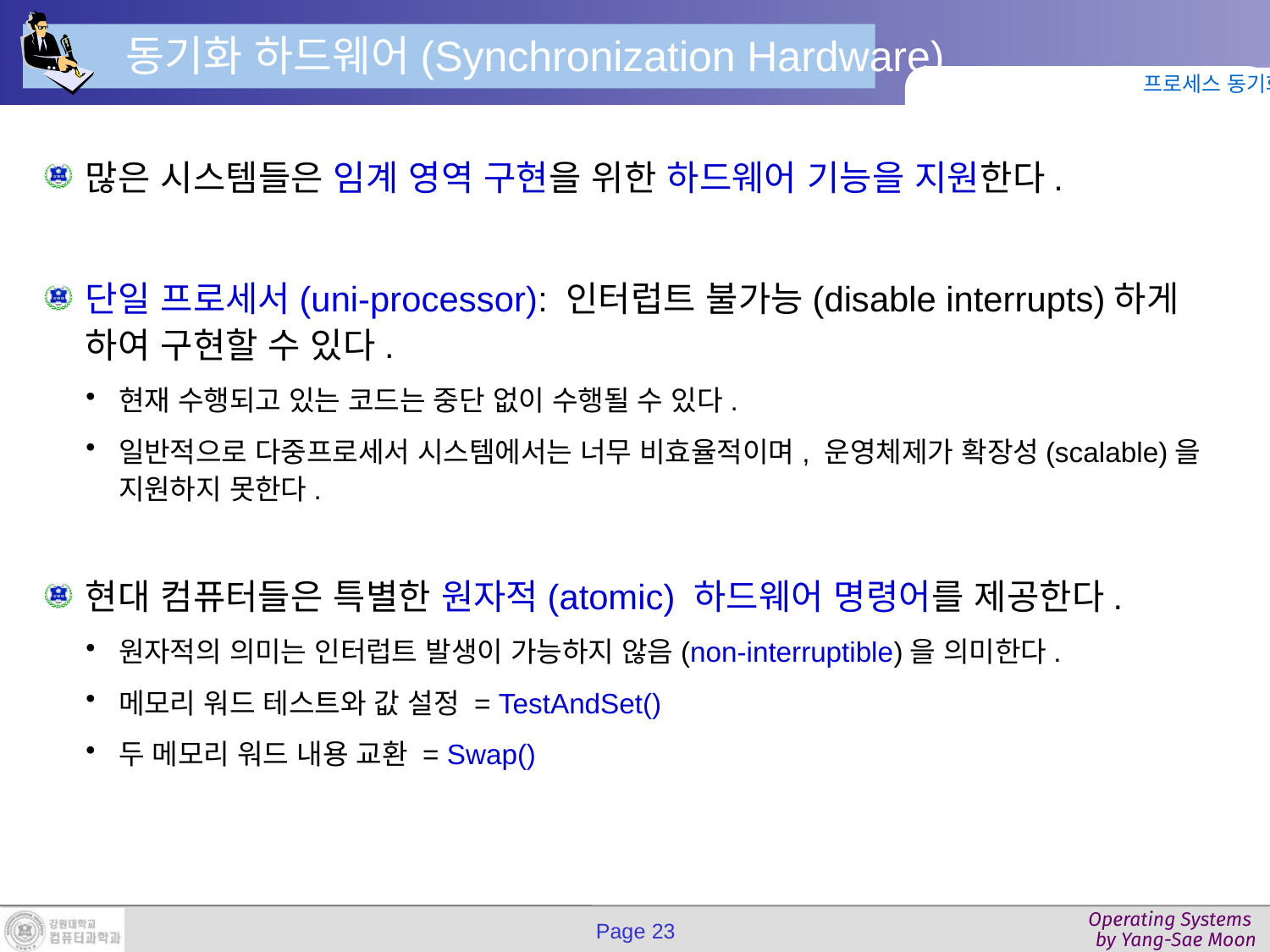

동기화 하드웨어(Synchronization Hardware)
프로세스 동기화
많은 시스템들은 임계 영역 구현을 위한 하드웨어 기능을 지원한다.

단일 프로세서(uni-processor): 인터럽트 불가능(disable interrupts)하게 하여 구현할 수 있다.
현재 수행되고 있는 코드는 중단 없이 수행될 수 있다.
일반적으로 다중프로세서 시스템에서는 너무 비효율적이며, 운영체제가 확장성(scalable)을 지원하지 못한다.

현대 컴퓨터들은 특별한 원자적(atomic) 하드웨어 명령어를 제공한다.
원자적의 의미는 인터럽트 발생이 가능하지 않음(non-interruptible)을 의미한다.
메모리 워드 테스트와 값 설정 = TestAndSet()
두 메모리 워드 내용 교환 = Swap()
Page 23